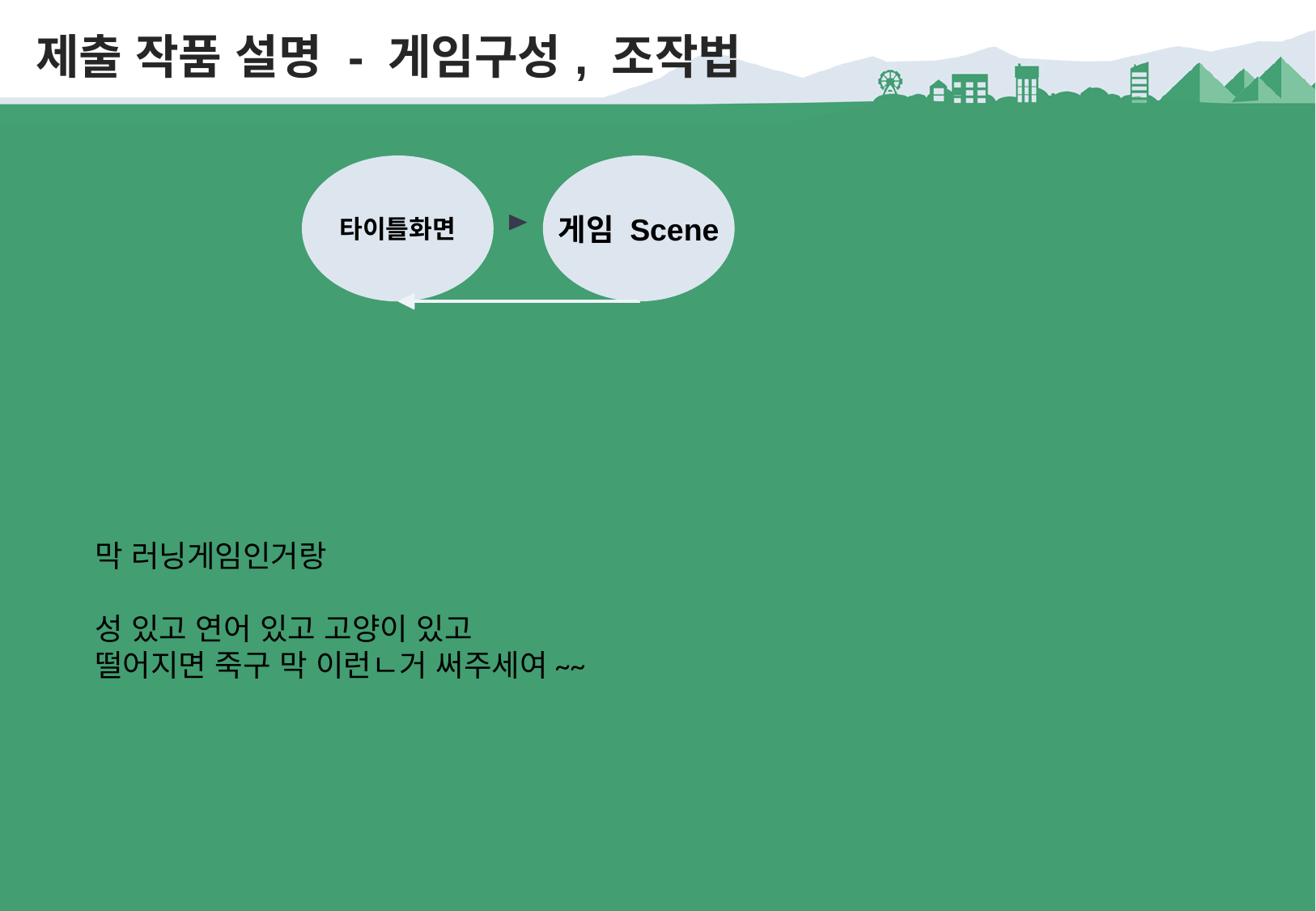

제출 작품 설명 - 게임구성, 조작법
타이틀화면
게임 Scene

막 러닝게임인거랑

성 있고 연어 있고 고양이 있고
떨어지면 죽구 막 이런ㄴ거 써주세여~~